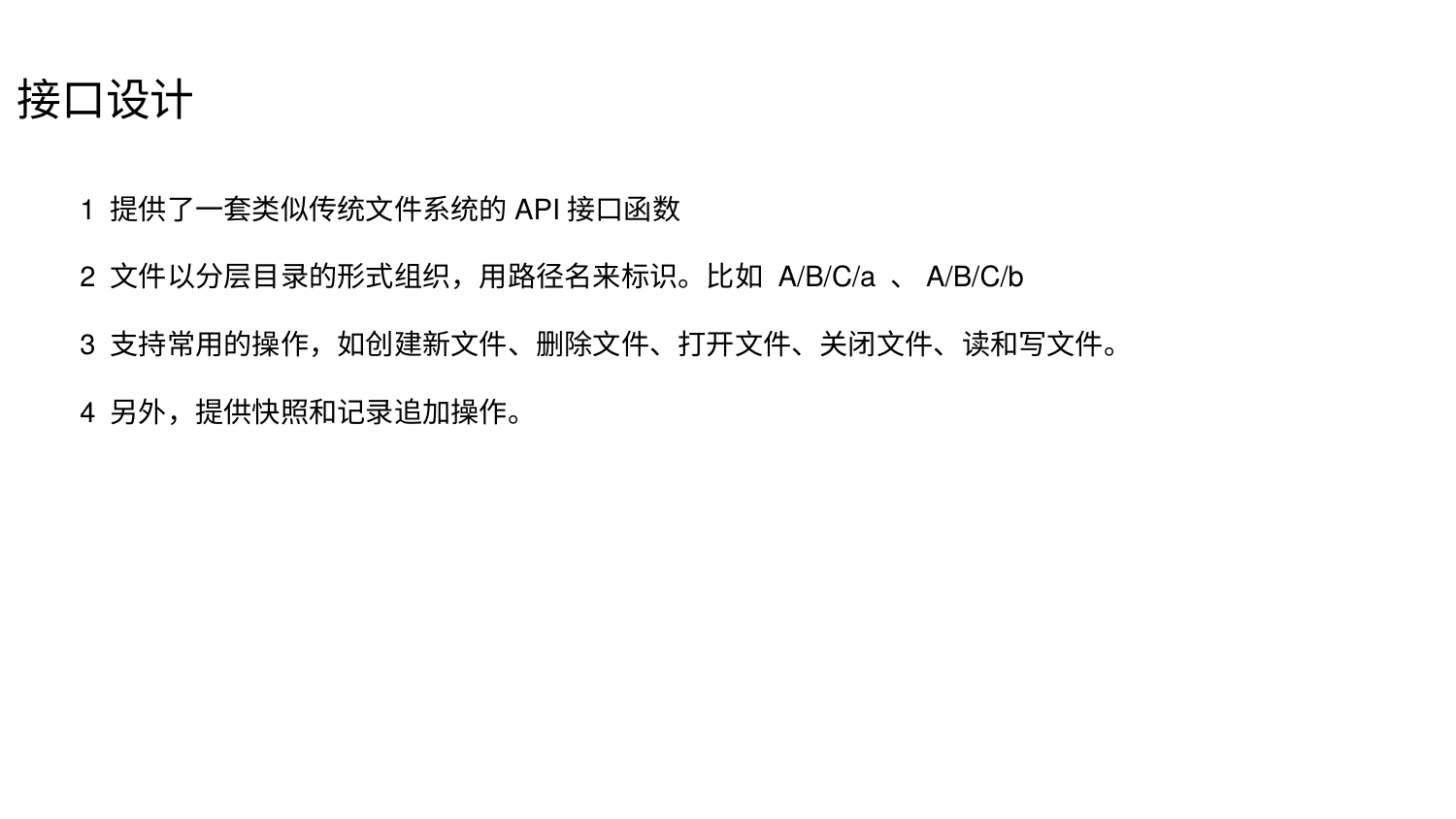

# 接口设计
1 提供了一套类似传统文件系统的API接口函数

2 文件以分层目录的形式组织，用路径名来标识。比如 A/B/C/a 、A/B/C/b

3 支持常用的操作，如创建新文件、删除文件、打开文件、关闭文件、读和写文件。

4 另外，提供快照和记录追加操作。